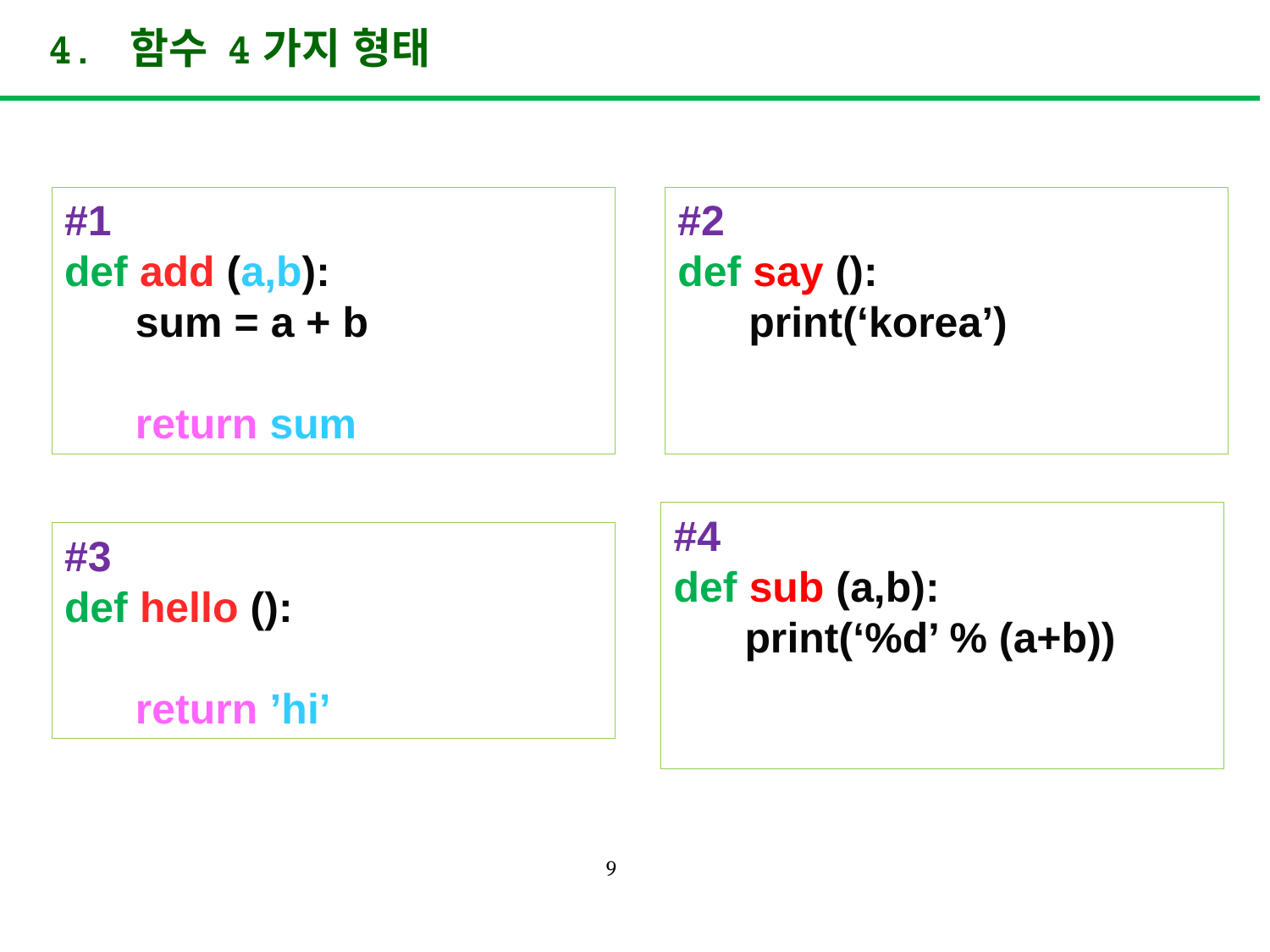

# 4. 함수 4가지 형태
#1
def add (a,b):
      sum = a + b

      return sum
#2
def say ():
      print(‘korea’)

#4
def sub (a,b):
      print(‘%d’ % (a+b))

#3
def hello ():

      return ’hi’
9